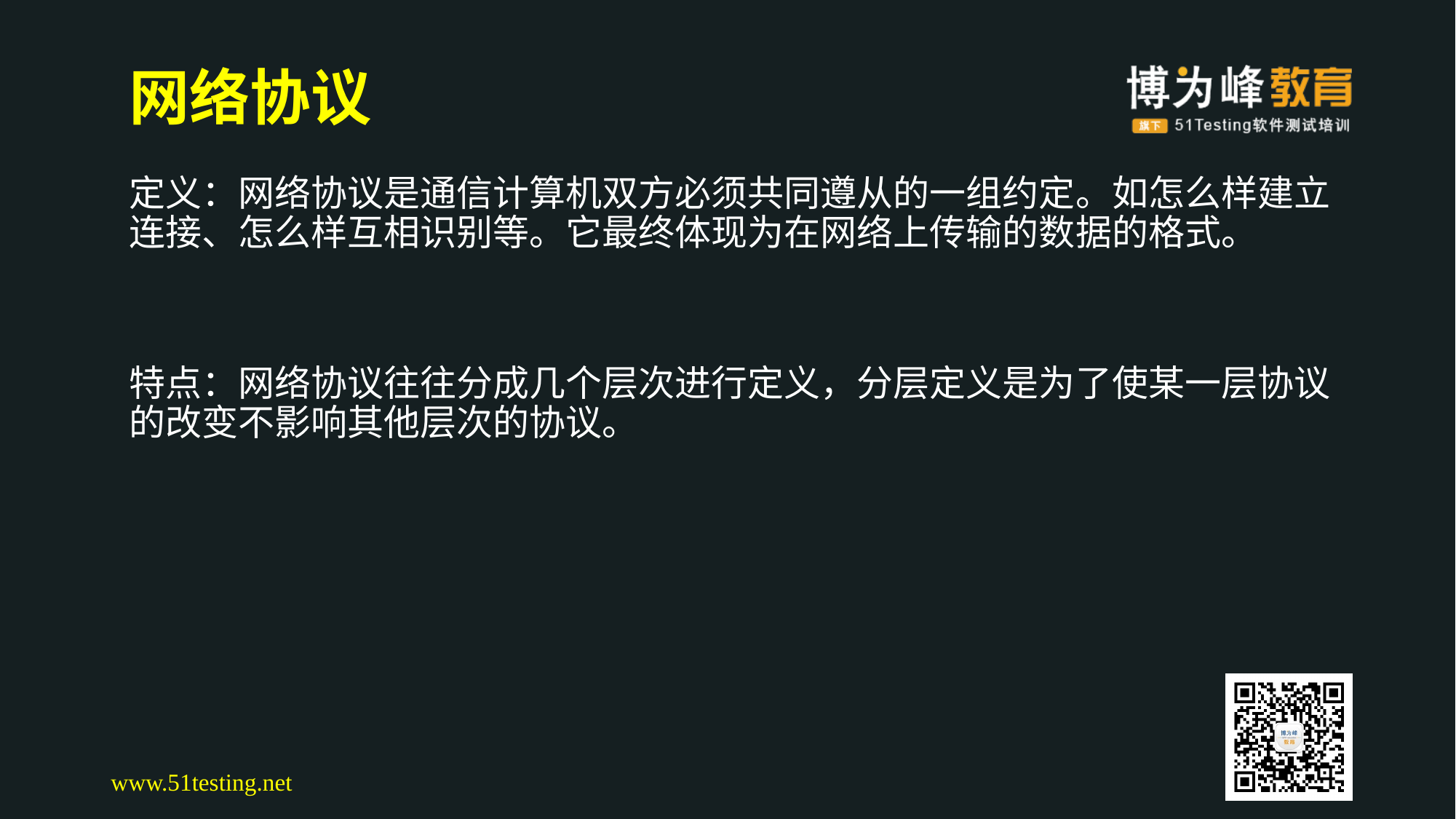

# 网络协议
定义：网络协议是通信计算机双方必须共同遵从的一组约定。如怎么样建立连接、怎么样互相识别等。它最终体现为在网络上传输的数据的格式。

特点：网络协议往往分成几个层次进行定义，分层定义是为了使某一层协议的改变不影响其他层次的协议。

www.51testing.net